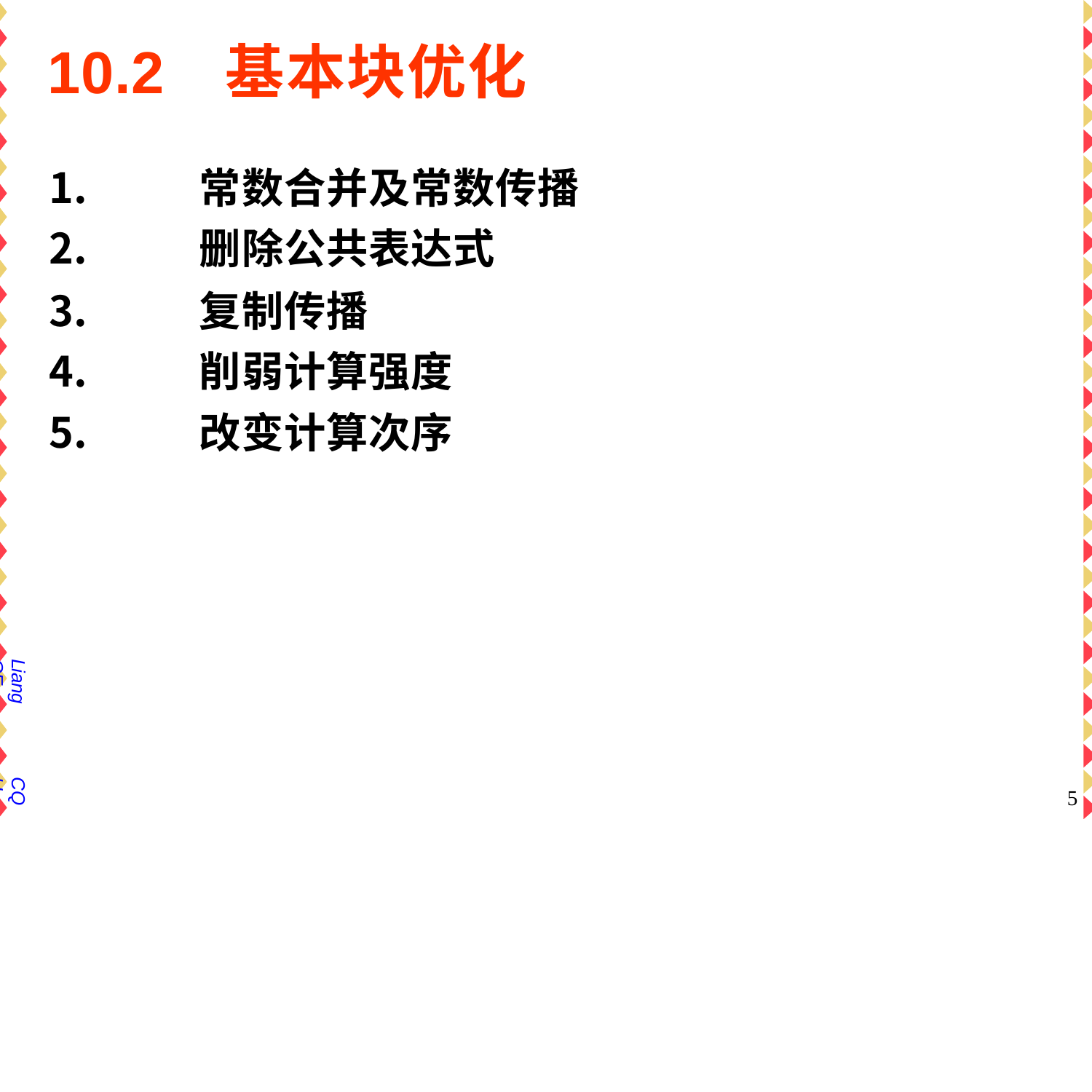

# 10.2 基本块优化
常数合并及常数传播
删除公共表达式
复制传播
削弱计算强度
改变计算次序
Liang GE
CQU
5